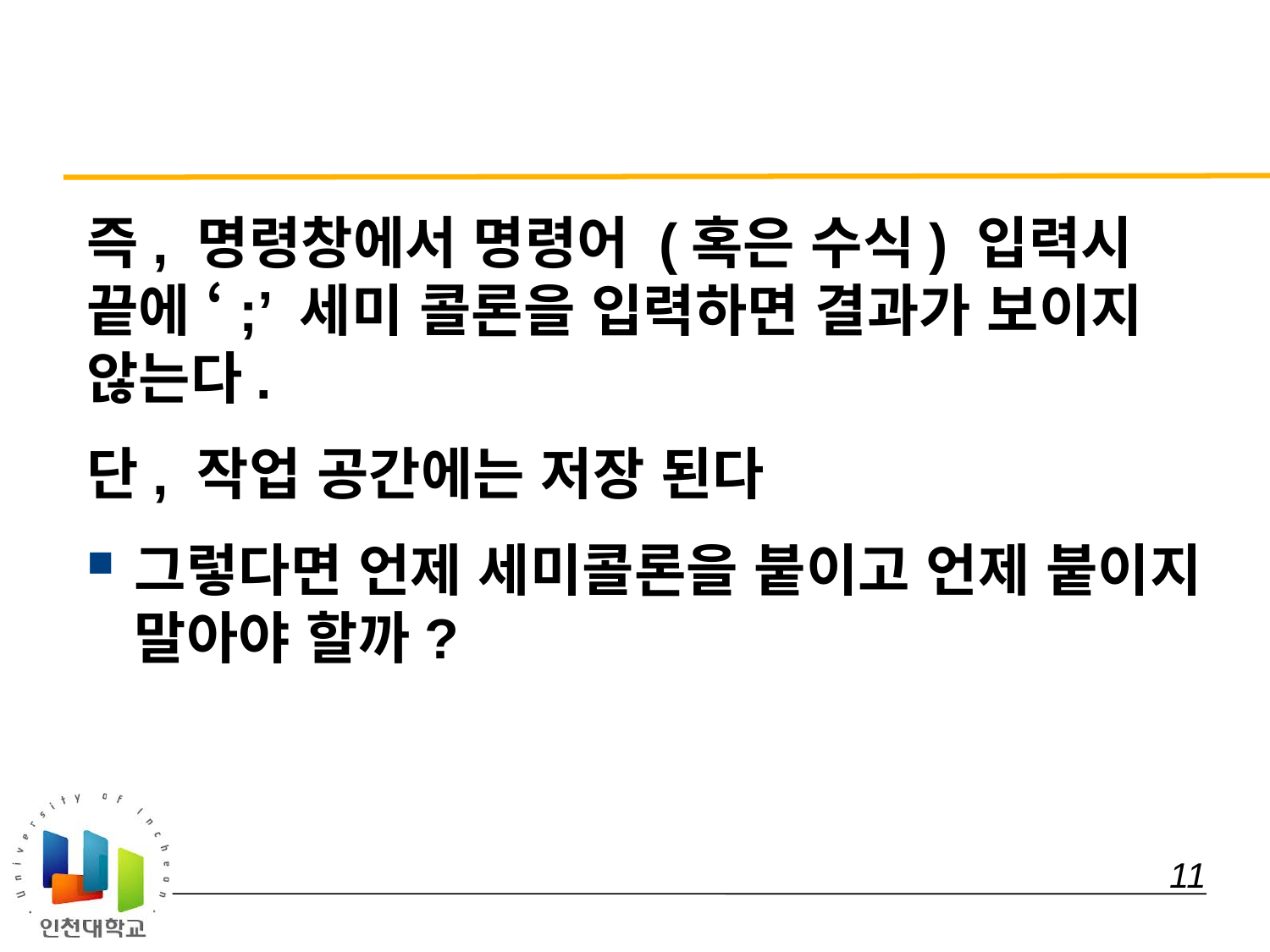

#
즉, 명령창에서 명령어 (혹은 수식) 입력시 끝에 ‘;’ 세미 콜론을 입력하면 결과가 보이지 않는다.
단, 작업 공간에는 저장 된다
그렇다면 언제 세미콜론을 붙이고 언제 붙이지 말아야 할까?
 11